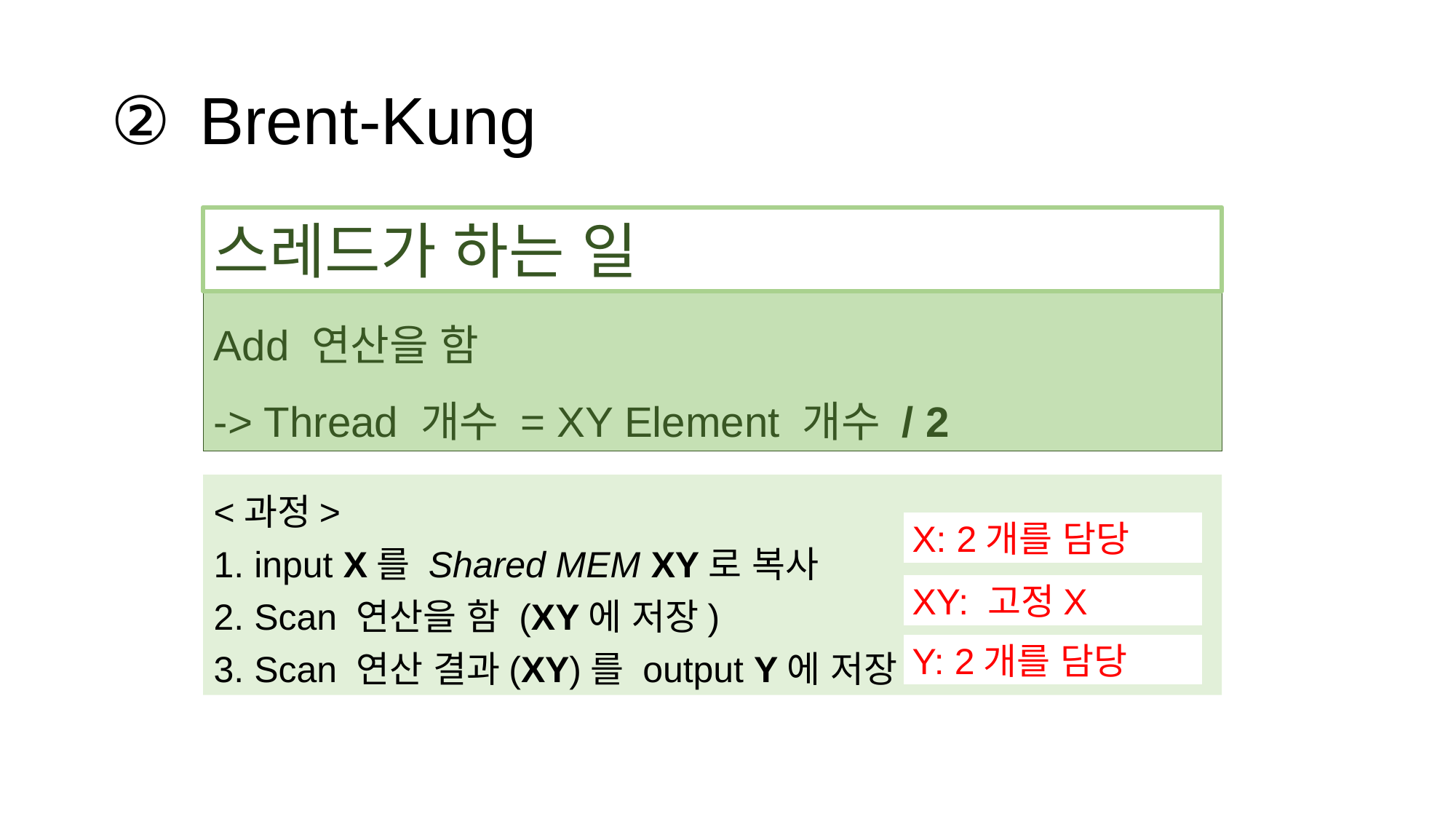

# Brent-Kung
스레드가 하는 일
Add 연산을 함
-> Thread 개수 = XY Element 개수 / 2
<과정>
1. input X를 Shared MEM XY로 복사
2. Scan 연산을 함 (XY에 저장)
3. Scan 연산 결과(XY)를 output Y에 저장
X: 2개를 담당
XY: 고정X
Y: 2개를 담당